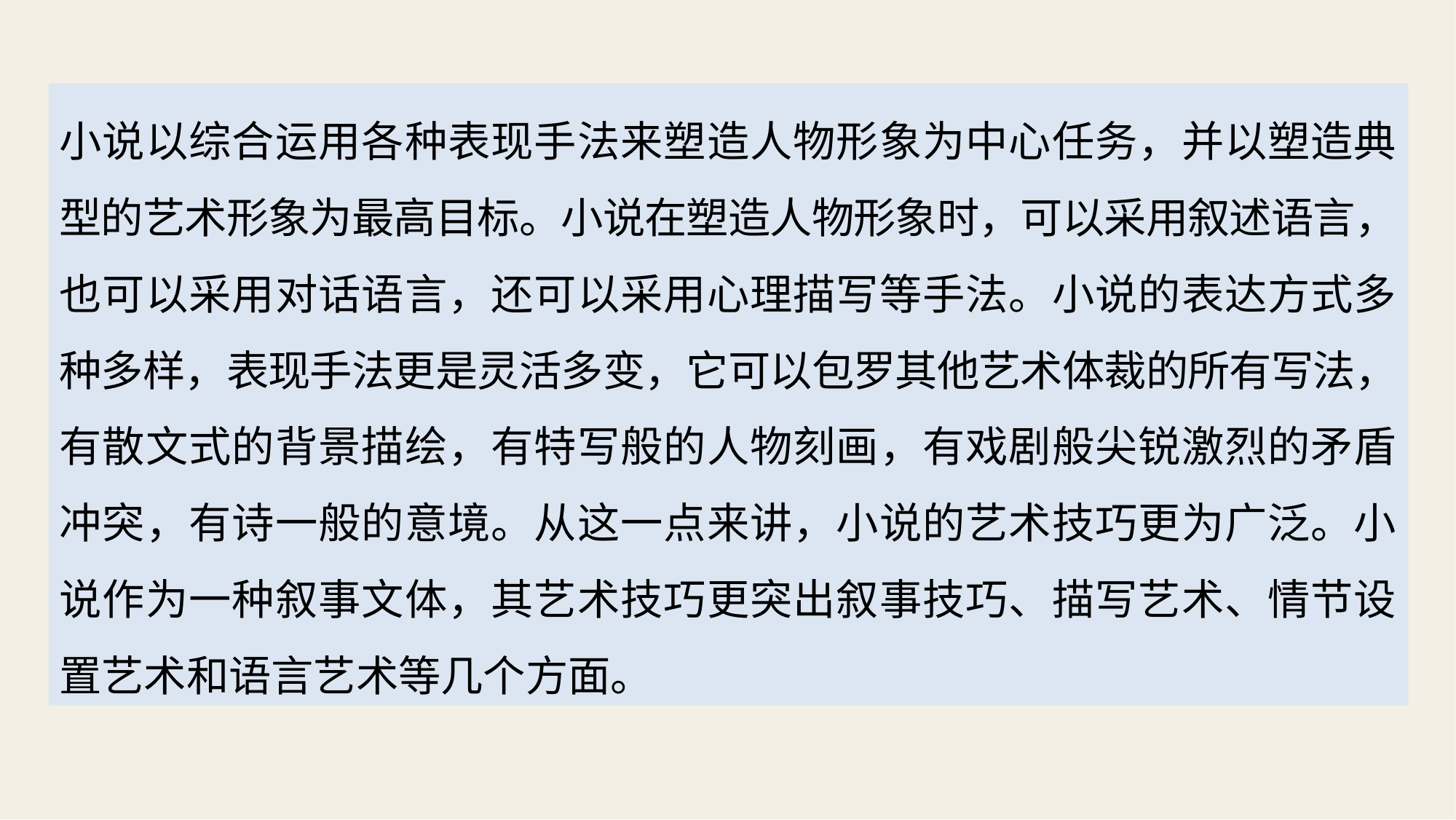

小说以综合运用各种表现手法来塑造人物形象为中心任务，并以塑造典型的艺术形象为最高目标。小说在塑造人物形象时，可以采用叙述语言，也可以采用对话语言，还可以采用心理描写等手法。小说的表达方式多种多样，表现手法更是灵活多变，它可以包罗其他艺术体裁的所有写法，有散文式的背景描绘，有特写般的人物刻画，有戏剧般尖锐激烈的矛盾冲突，有诗一般的意境。从这一点来讲，小说的艺术技巧更为广泛。小说作为一种叙事文体，其艺术技巧更突出叙事技巧、描写艺术、情节设置艺术和语言艺术等几个方面。